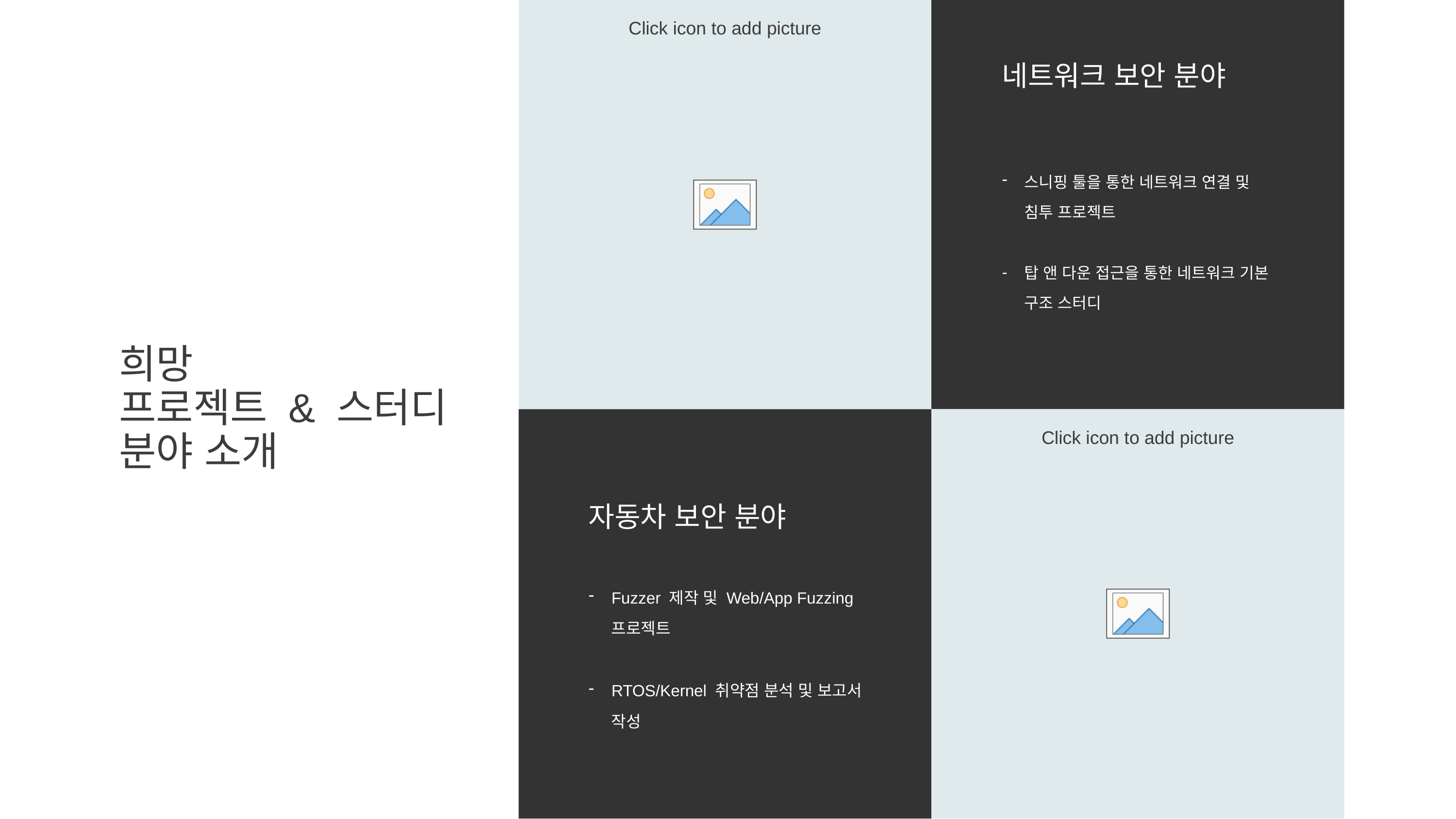

네트워크 보안 분야
스니핑 툴을 통한 네트워크 연결 및 침투 프로젝트

탑 앤 다운 접근을 통한 네트워크 기본 구조 스터디
# 희망 프로젝트 & 스터디 분야 소개

자동차 보안 분야
Fuzzer 제작 및 Web/App Fuzzing 프로젝트

RTOS/Kernel 취약점 분석 및 보고서 작성